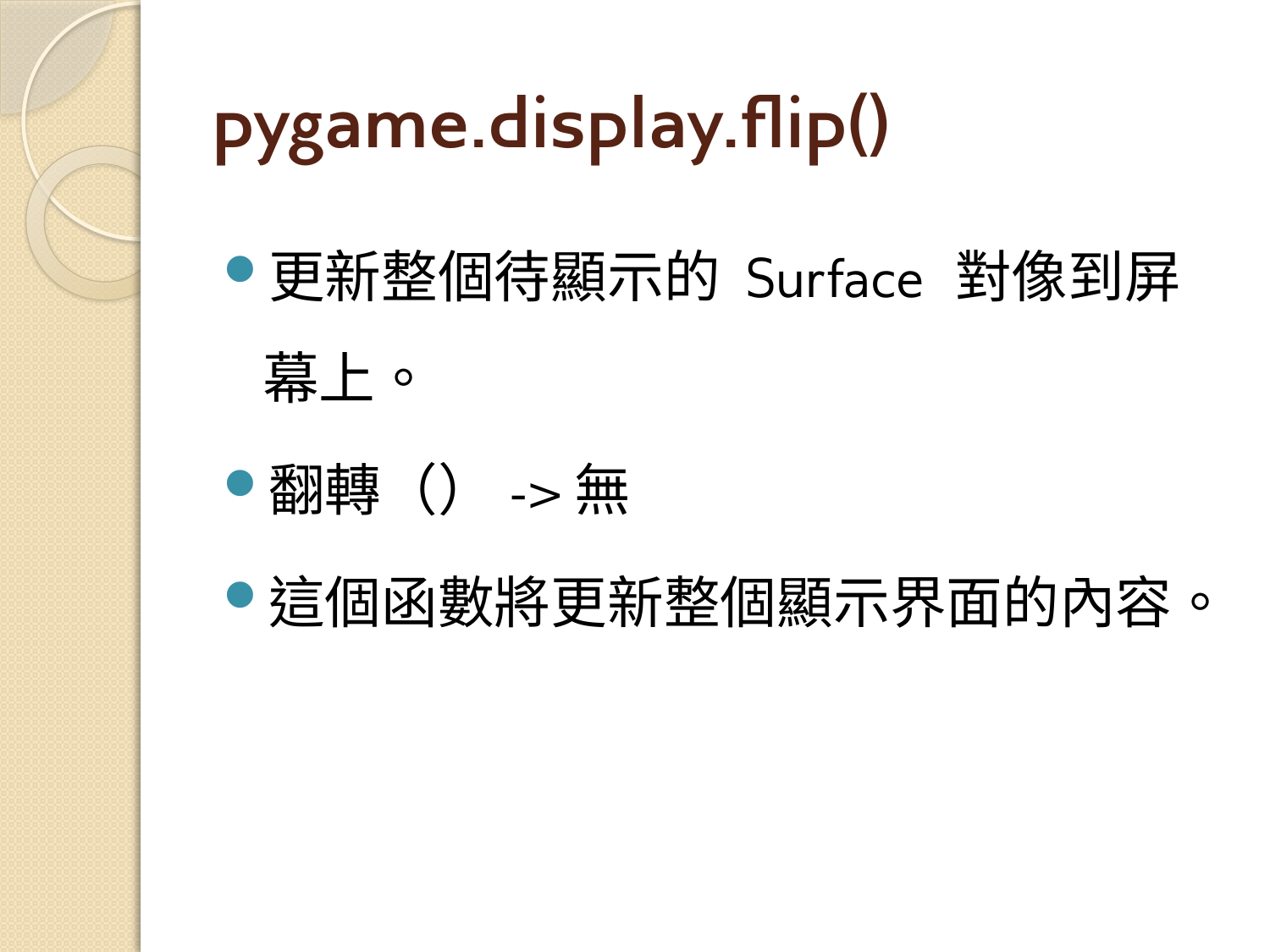

# pygame.display.flip()
更新整個待顯示的 Surface 對像到屏幕上。
翻轉（）->無
這個函數將更新整個顯示界面的內容。